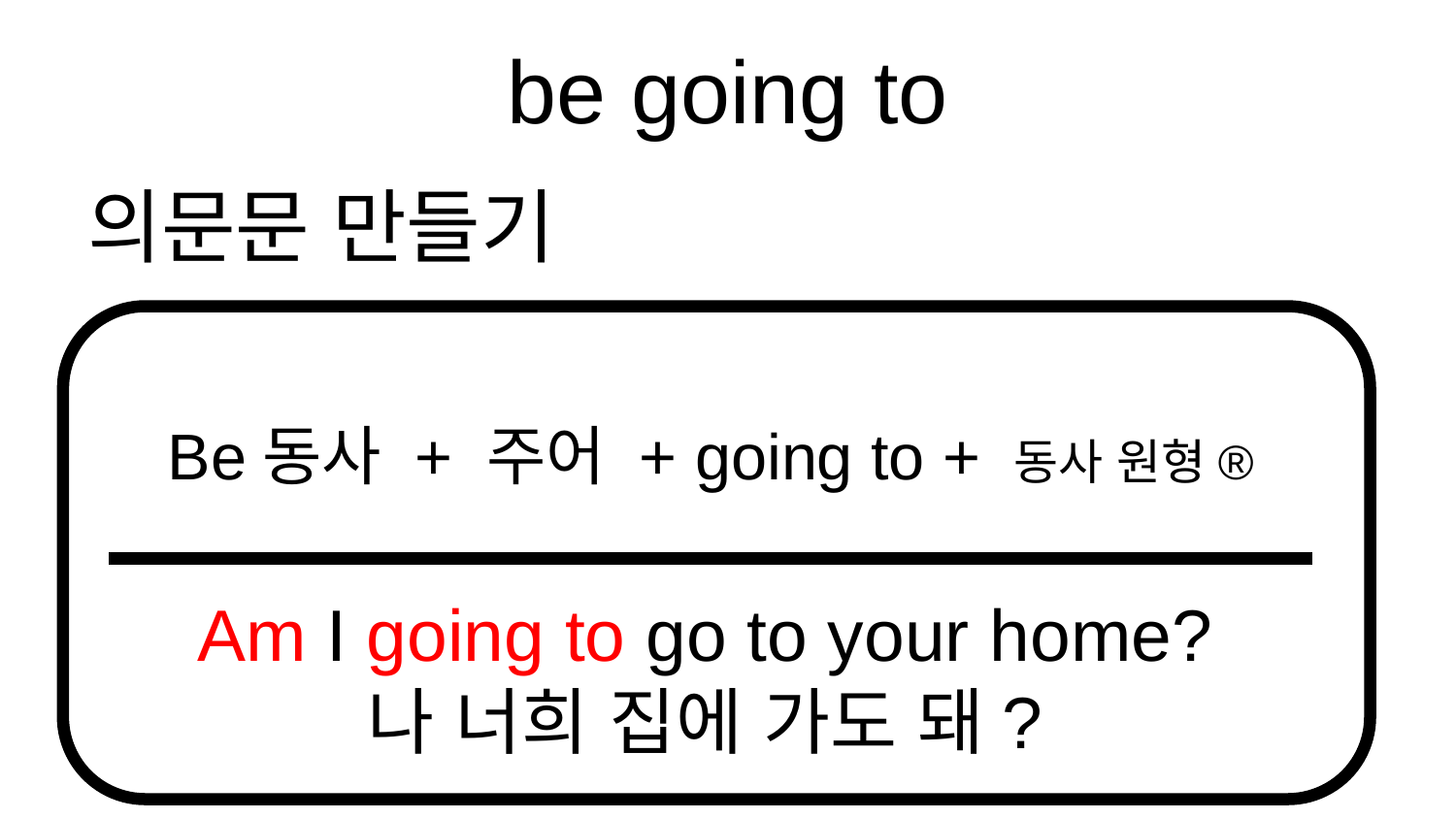

# be going to
의문문 만들기

Be동사 + 주어 + going to + 동사 원형®
Am I going to go to your home?
나 너희 집에 가도 돼?